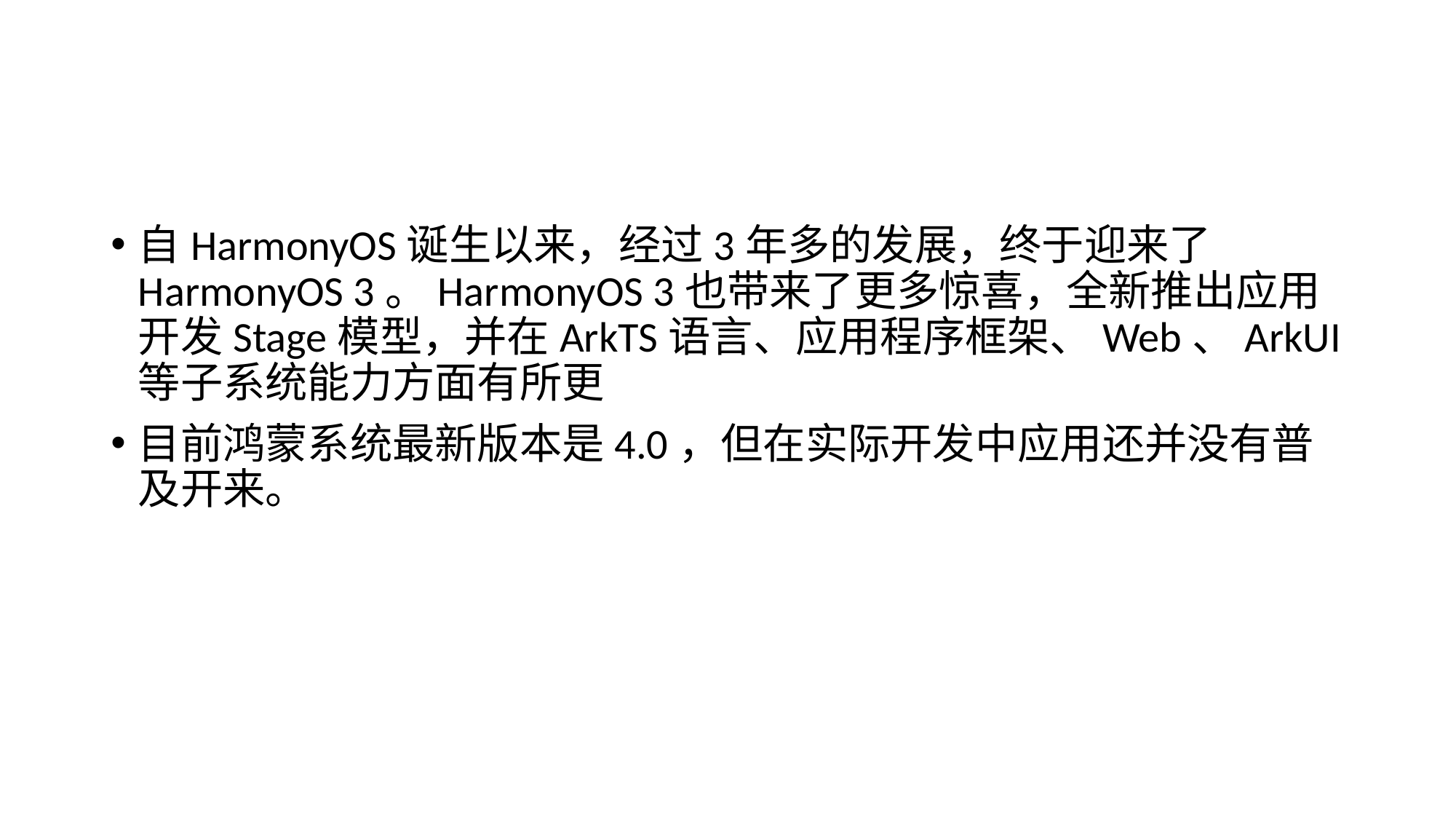

#
自HarmonyOS诞生以来，经过3年多的发展，终于迎来了HarmonyOS 3。HarmonyOS 3也带来了更多惊喜，全新推出应用开发Stage模型，并在ArkTS语言、应用程序框架、Web、ArkUI等子系统能力方面有所更
目前鸿蒙系统最新版本是4.0，但在实际开发中应用还并没有普及开来。